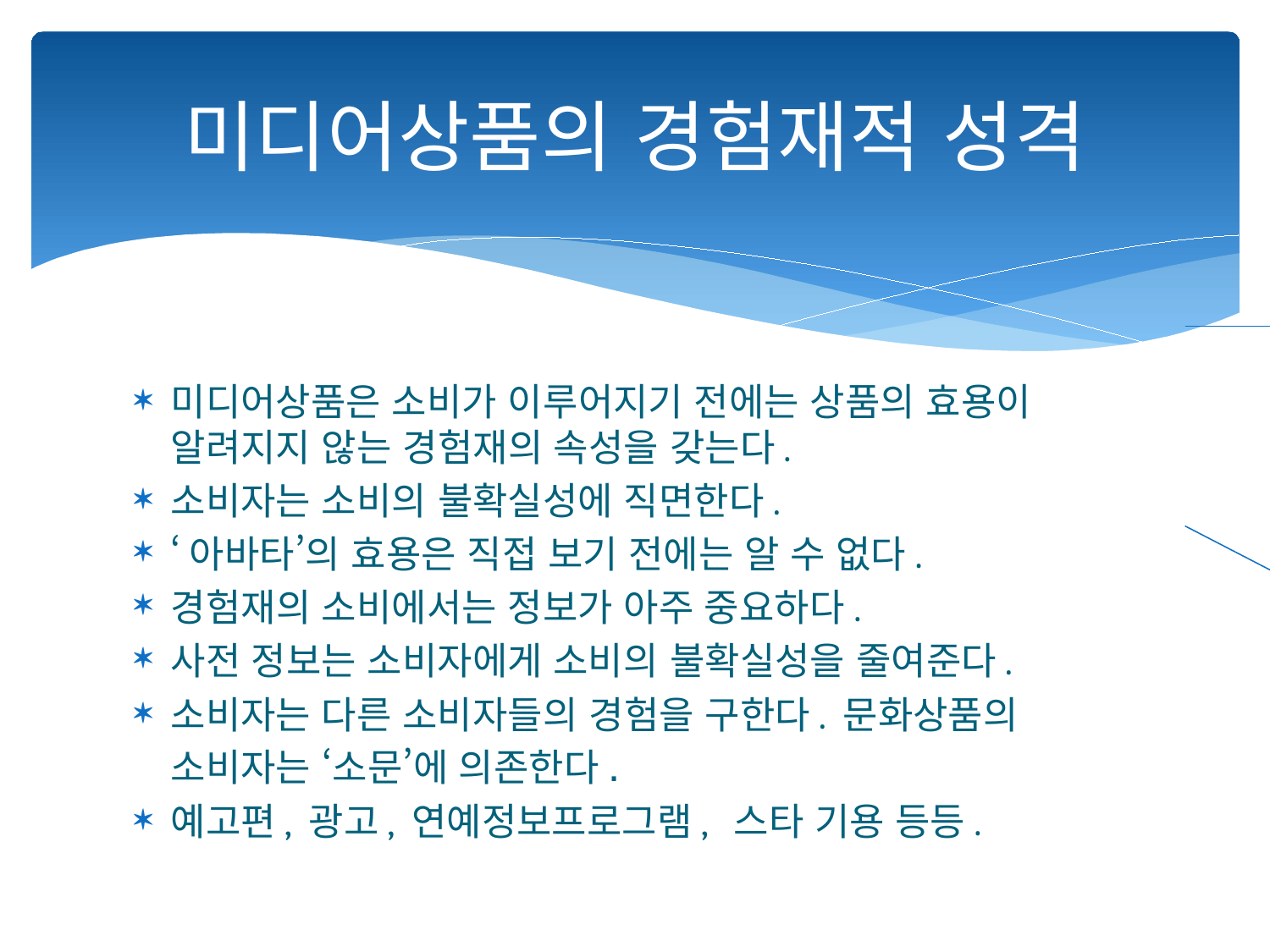

# 미디어상품의 경험재적 성격
사람들을 따라가면서 소비함
미디어상품은 소비가 이루어지기 전에는 상품의 효용이 알려지지 않는 경험재의 속성을 갖는다.
소비자는 소비의 불확실성에 직면한다.
‘아바타’의 효용은 직접 보기 전에는 알 수 없다.
경험재의 소비에서는 정보가 아주 중요하다.
사전 정보는 소비자에게 소비의 불확실성을 줄여준다.
소비자는 다른 소비자들의 경험을 구한다. 문화상품의 소비자는 ‘소문’에 의존한다.
예고편, 광고, 연예정보프로그램,  스타 기용 등등.
정보에 의존하게 됨